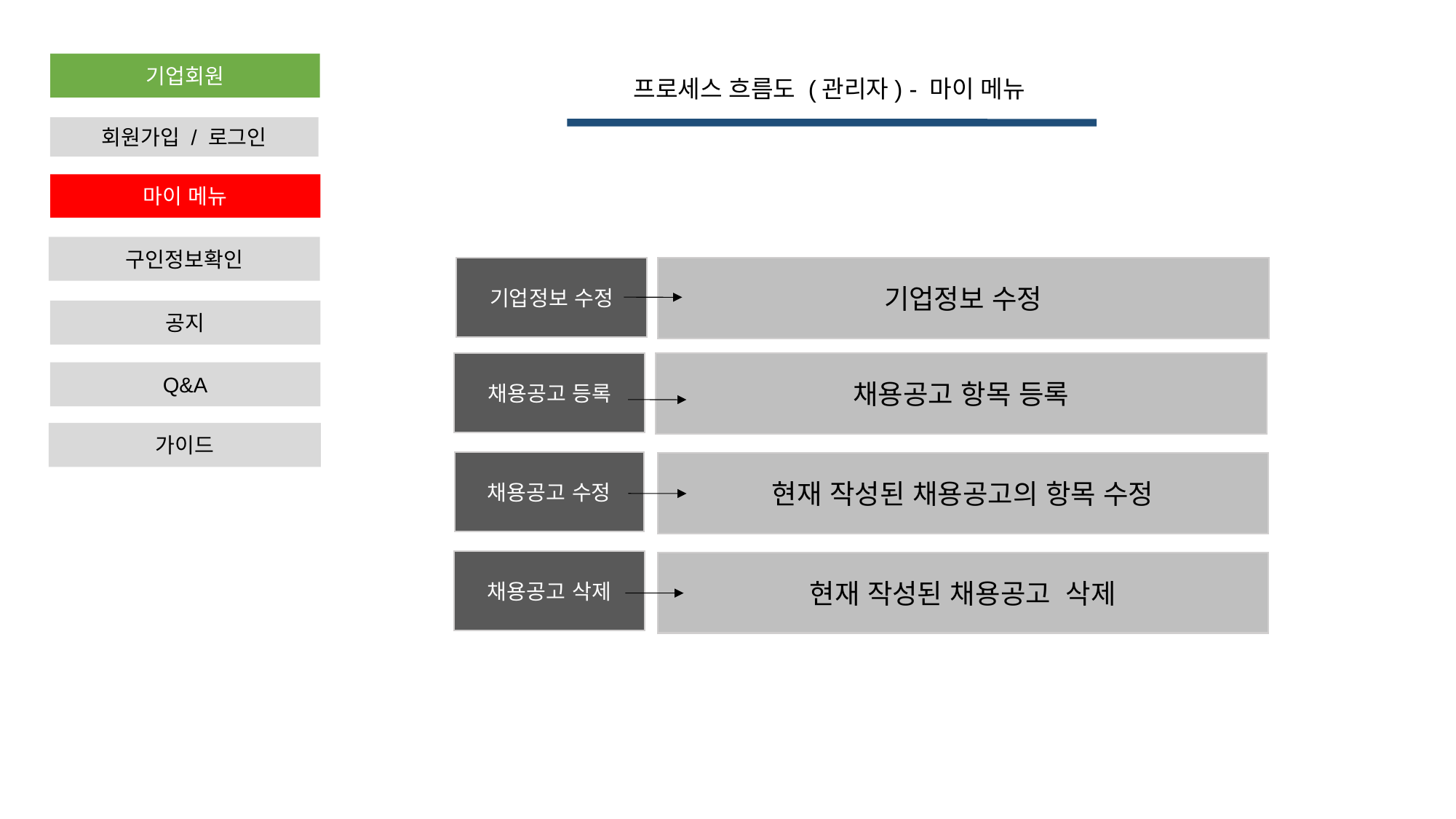

기업회원
프로세스 흐름도 (관리자) - 마이 메뉴
회원가입 / 로그인
마이 메뉴
구인정보확인
기업정보 수정
기업정보 수정
공지
채용공고 항목 등록
채용공고 등록
Q&A
가이드
채용공고 수정
현재 작성된 채용공고의 항목 수정
채용공고 삭제
현재 작성된 채용공고  삭제